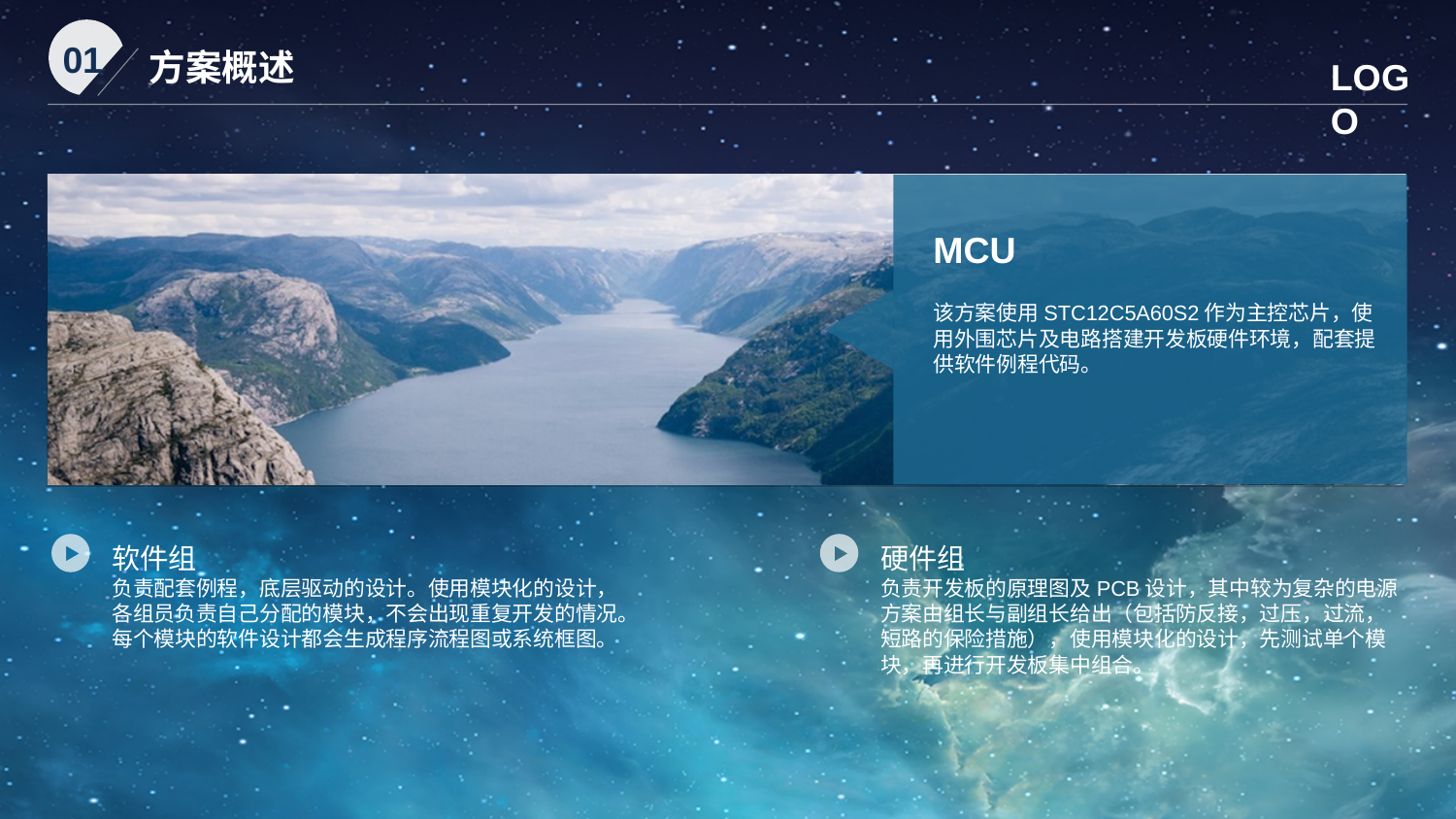

01
方案概述
LOGO

MCU
该方案使用STC12C5A60S2作为主控芯片，使用外围芯片及电路搭建开发板硬件环境，配套提供软件例程代码。
软件组
负责配套例程，底层驱动的设计。使用模块化的设计，各组员负责自己分配的模块，不会出现重复开发的情况。每个模块的软件设计都会生成程序流程图或系统框图。
硬件组
负责开发板的原理图及PCB设计，其中较为复杂的电源方案由组长与副组长给出（包括防反接，过压，过流，短路的保险措施），使用模块化的设计，先测试单个模块，再进行开发板集中组合。